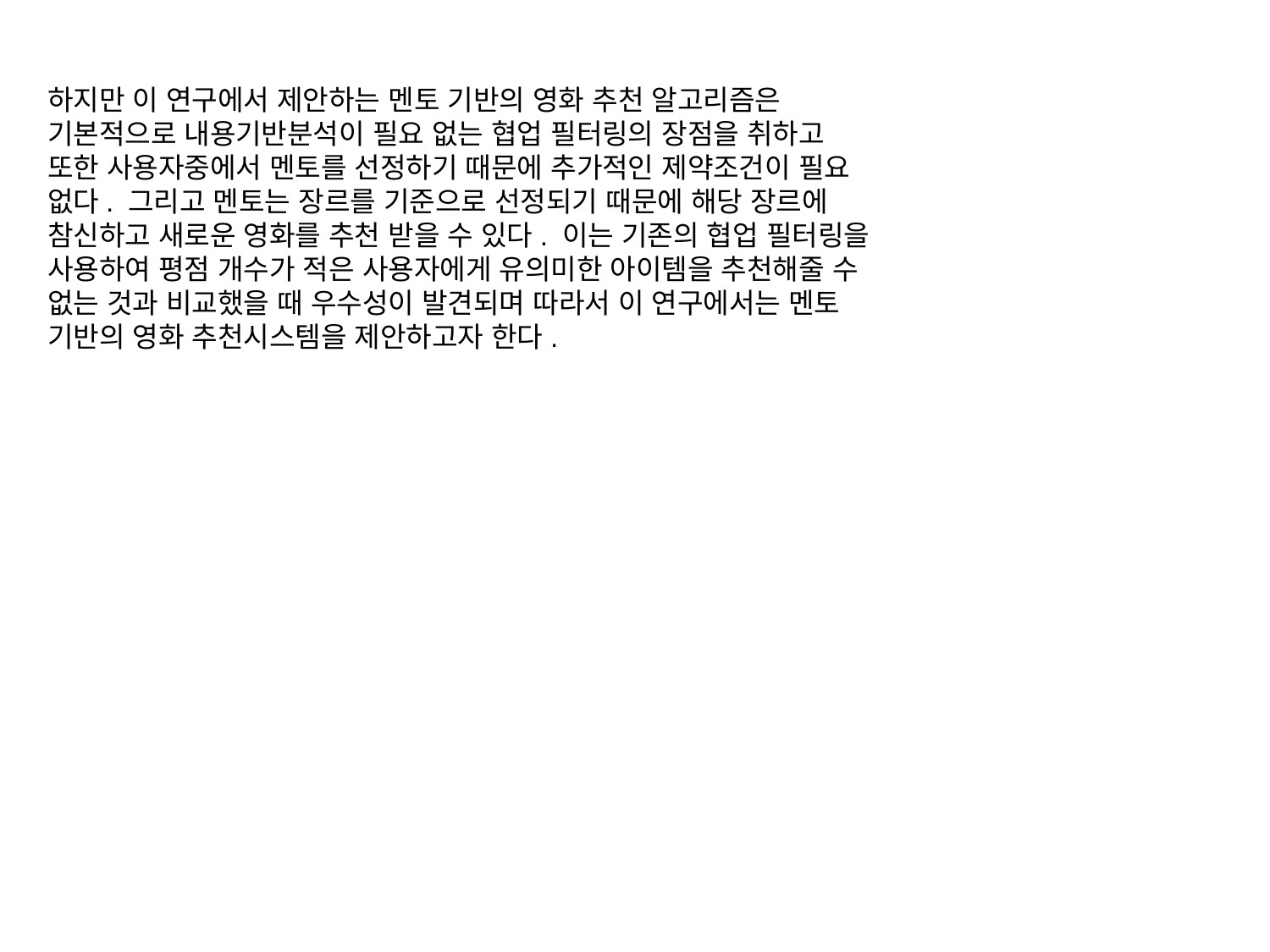

하지만 이 연구에서 제안하는 멘토 기반의 영화 추천 알고리즘은
기본적으로 내용기반분석이 필요 없는 협업 필터링의 장점을 취하고
또한 사용자중에서 멘토를 선정하기 때문에 추가적인 제약조건이 필요
없다. 그리고 멘토는 장르를 기준으로 선정되기 때문에 해당 장르에
참신하고 새로운 영화를 추천 받을 수 있다. 이는 기존의 협업 필터링을
사용하여 평점 개수가 적은 사용자에게 유의미한 아이템을 추천해줄 수
없는 것과 비교했을 때 우수성이 발견되며 따라서 이 연구에서는 멘토
기반의 영화 추천시스템을 제안하고자 한다.